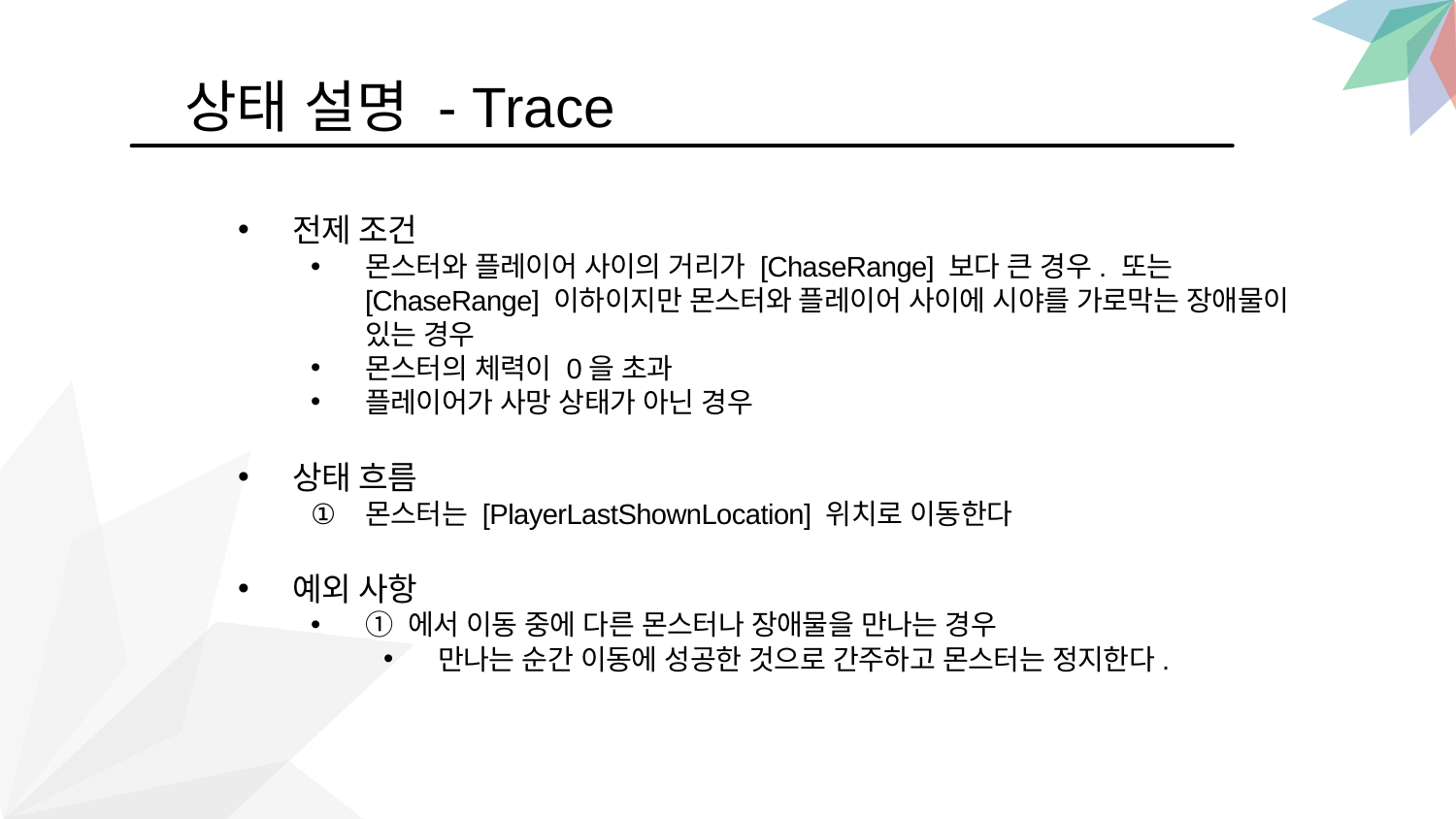

상태 설명 - Trace
전제 조건
몬스터와 플레이어 사이의 거리가 [ChaseRange] 보다 큰 경우. 또는 [ChaseRange] 이하이지만 몬스터와 플레이어 사이에 시야를 가로막는 장애물이 있는 경우
몬스터의 체력이 0을 초과
플레이어가 사망 상태가 아닌 경우

상태 흐름
몬스터는 [PlayerLastShownLocation] 위치로 이동한다

예외 사항
① 에서 이동 중에 다른 몬스터나 장애물을 만나는 경우
만나는 순간 이동에 성공한 것으로 간주하고 몬스터는 정지한다.